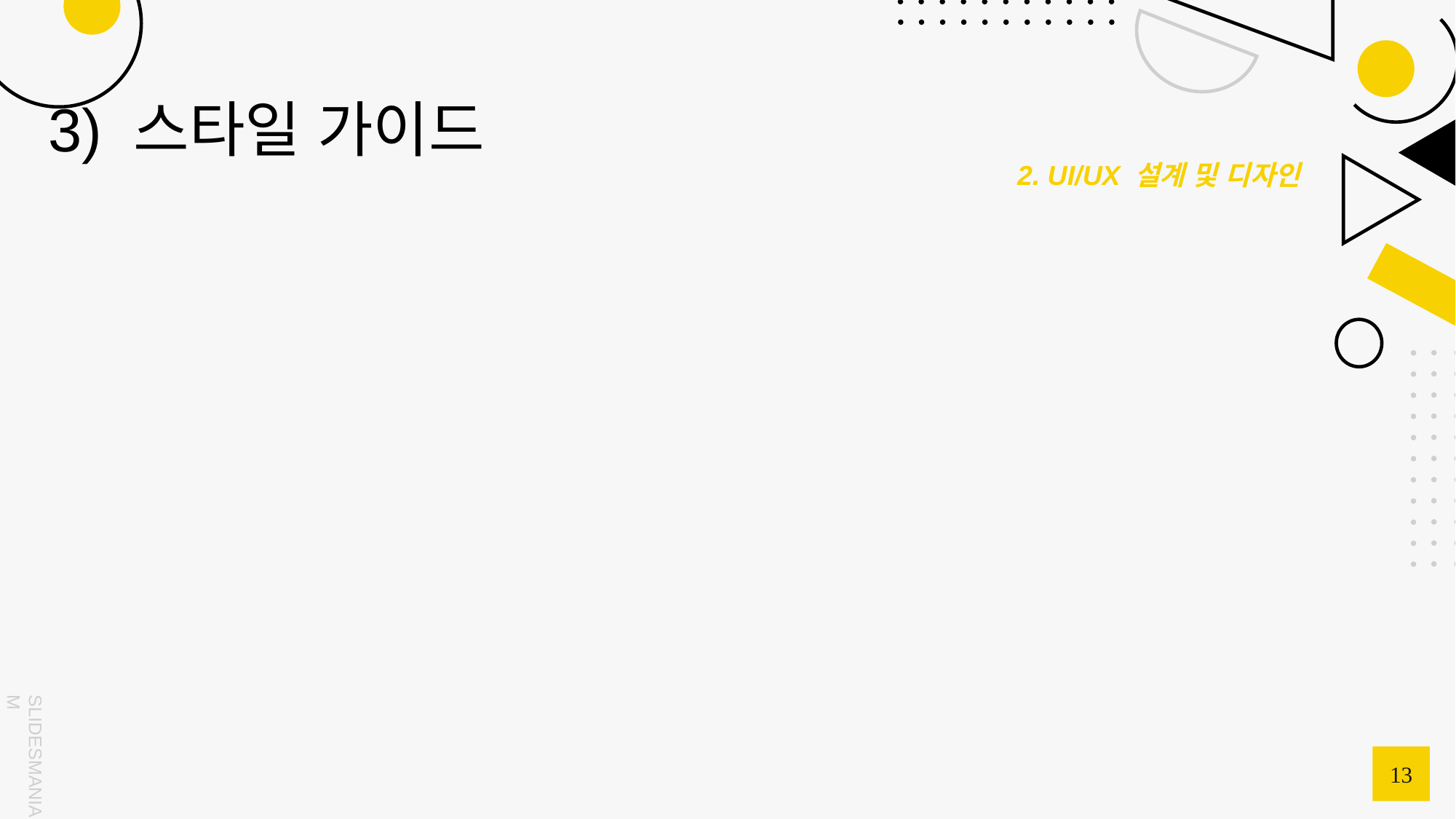

# 3) 스타일 가이드
2. UI/UX 설계 및 디자인

13